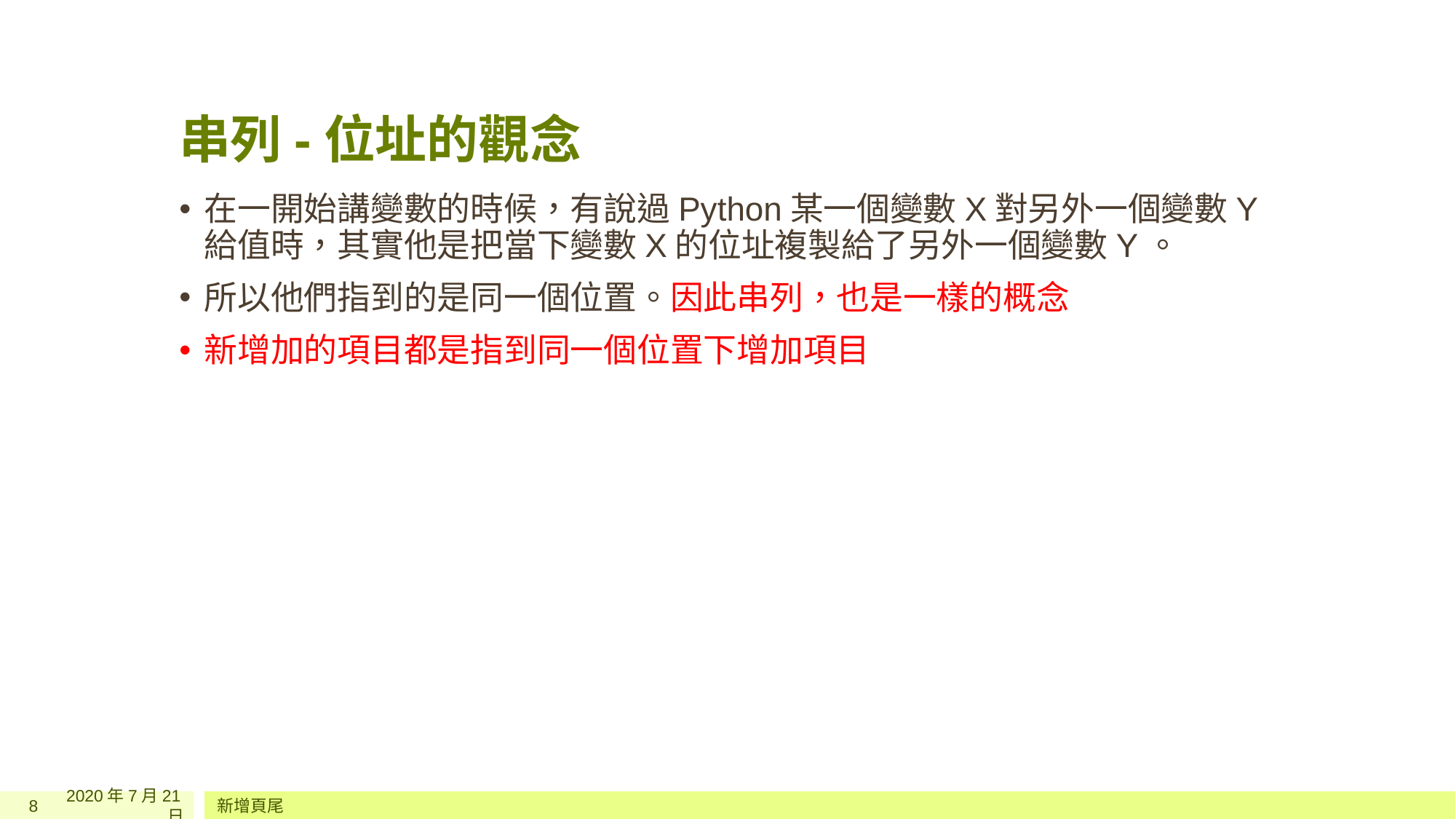

# 串列-位址的觀念
在一開始講變數的時候，有說過Python某一個變數X對另外一個變數Y給值時，其實他是把當下變數X的位址複製給了另外一個變數Y。
所以他們指到的是同一個位置。因此串列，也是一樣的概念
新增加的項目都是指到同一個位置下增加項目
8
2020年7月21日
新增頁尾